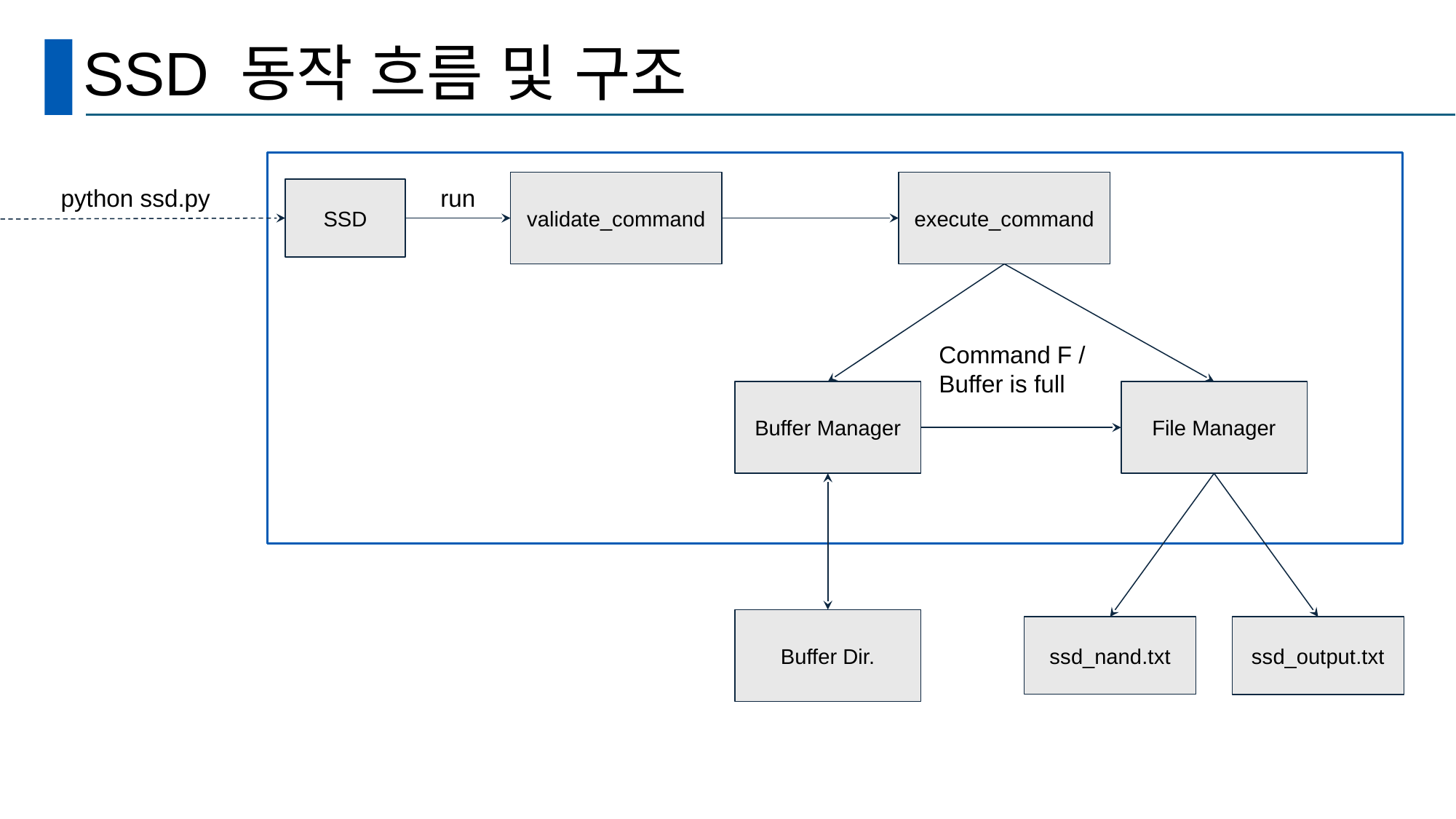

# SSD 동작 흐름 및 구조

python ssd.py
run
validate_command
execute_command
SSD
Command F /
Buffer is full
Buffer Manager
File Manager
Buffer Dir.
ssd_nand.txt
ssd_output.txt